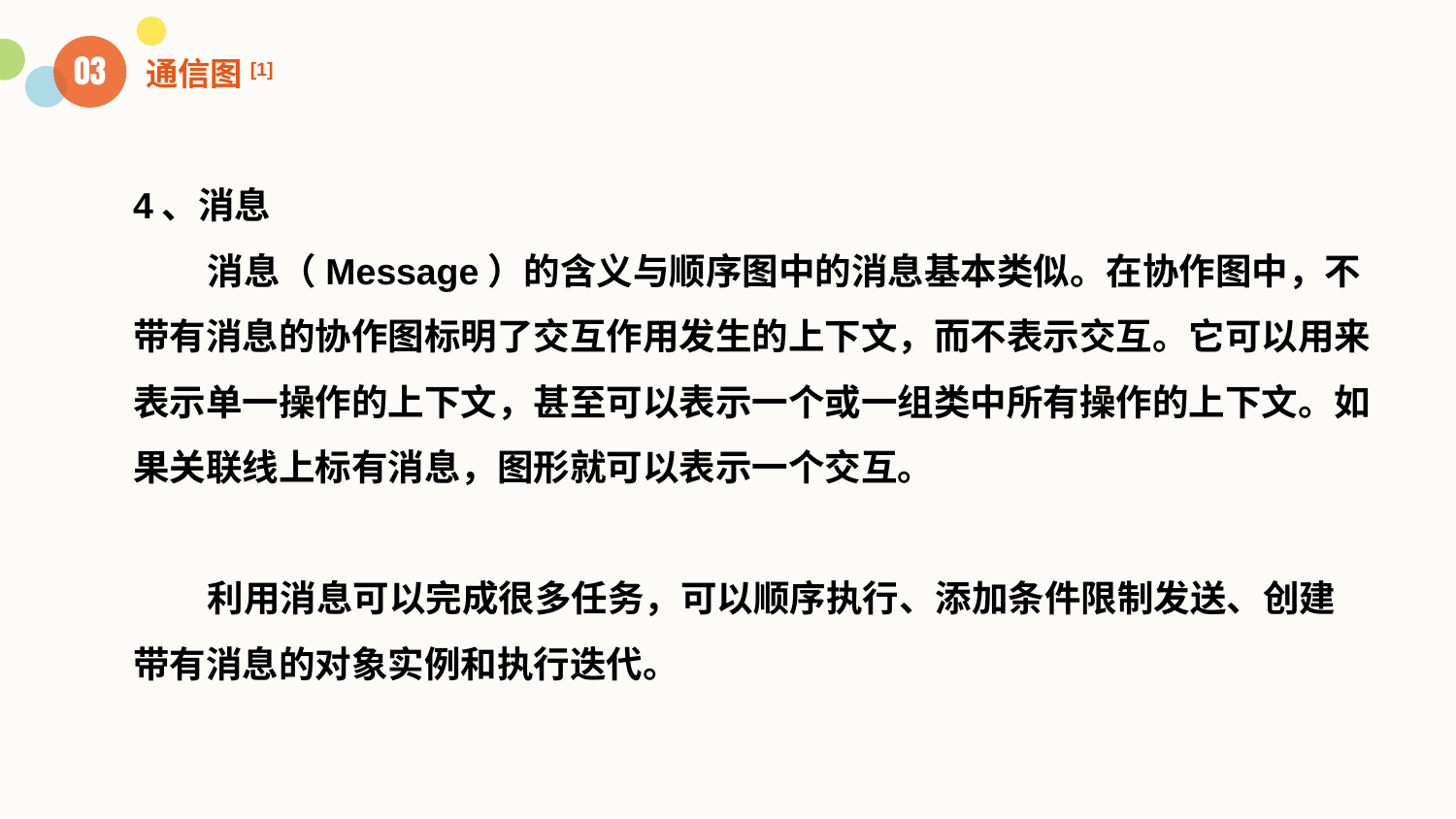

03
通信图[1]

4、消息
        消息（Message）的含义与顺序图中的消息基本类似。在协作图中，不带有消息的协作图标明了交互作用发生的上下文，而不表示交互。它可以用来表示单一操作的上下文，甚至可以表示一个或一组类中所有操作的上下文。如果关联线上标有消息，图形就可以表示一个交互。

        利用消息可以完成很多任务，可以顺序执行、添加条件限制发送、创建带有消息的对象实例和执行迭代。